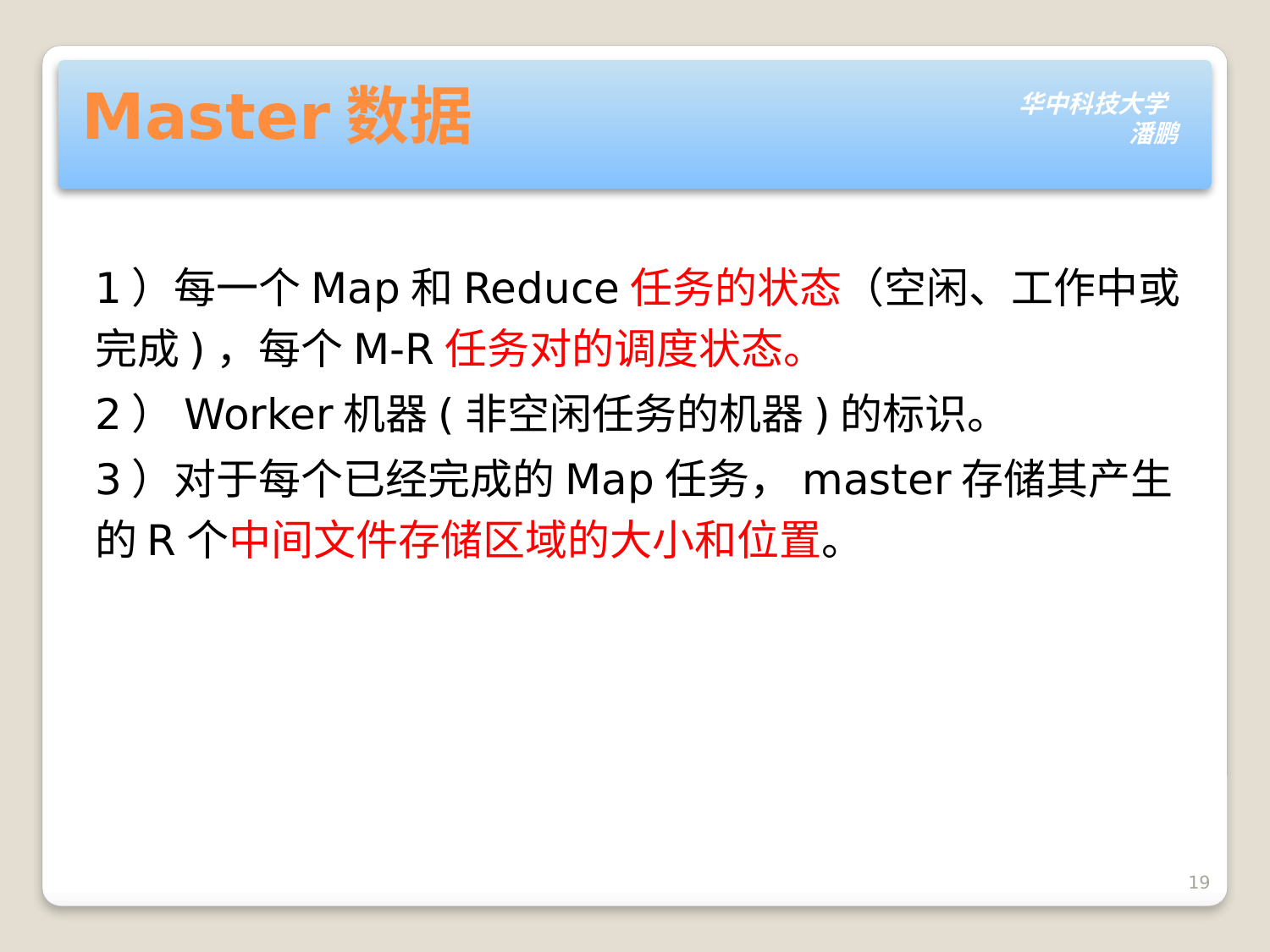

# Master数据
1）每一个Map和Reduce任务的状态（空闲、工作中或完成)，每个M-R任务对的调度状态。
2）Worker机器(非空闲任务的机器)的标识。
3）对于每个已经完成的Map任务，master存储其产生的R个中间文件存储区域的大小和位置。
19